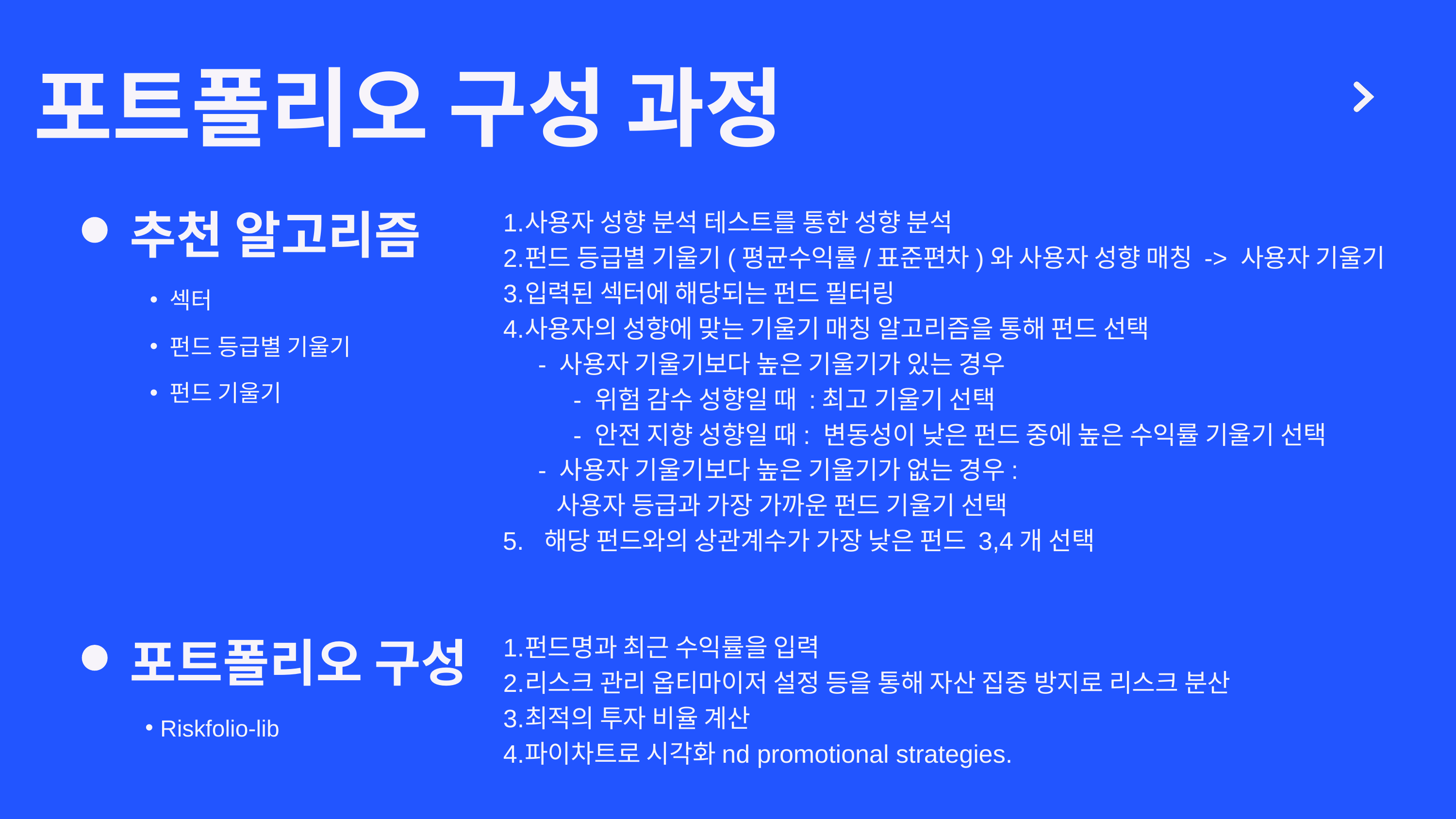

포트폴리오 구성 과정

사용자 성향 분석 테스트를 통한 성향 분석
펀드 등급별 기울기(평균수익률/표준편차)와 사용자 성향 매칭 -> 사용자 기울기
입력된 섹터에 해당되는 펀드 필터링
사용자의 성향에 맞는 기울기 매칭 알고리즘을 통해 펀드 선택
        - 사용자 기울기보다 높은 기울기가 있는 경우
             - 위험 감수 성향일 때 :최고 기울기 선택
             - 안전 지향 성향일 때: 변동성이 낮은 펀드 중에 높은 수익률 기울기 선택
        - 사용자 기울기보다 높은 기울기가 없는 경우:
            사용자 등급과 가장 가까운 펀드 기울기 선택
   5.  해당 펀드와의 상관계수가 가장 낮은 펀드 3,4개 선택
추천 알고리즘
섹터
펀드 등급별 기울기
펀드 기울기

펀드명과 최근 수익률을 입력
리스크 관리 옵티마이저 설정 등을 통해 자산 집중 방지로 리스크 분산
최적의 투자 비율 계산
파이차트로 시각화nd promotional strategies.
포트폴리오 구성
Riskfolio-lib